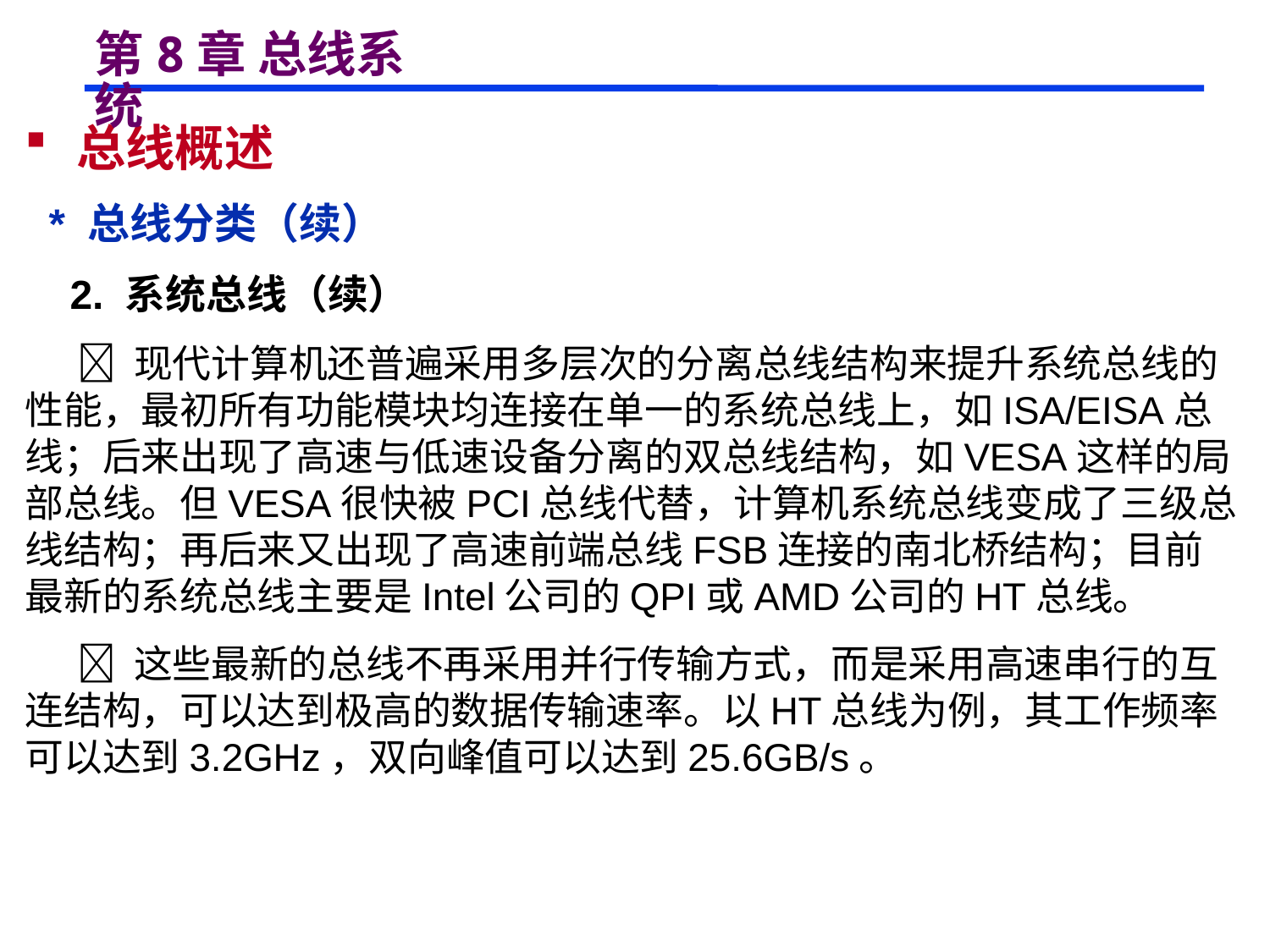

# 第8章 总线系统
 总线概述
  * 总线分类（续）
    2. 系统总线（续）
      • 现代计算机还普遍采用多层次的分离总线结构来提升系统总线的性能，最初所有功能模块均连接在单一的系统总线上，如ISA/EISA总线；后来出现了高速与低速设备分离的双总线结构，如VESA这样的局部总线。但VESA很快被PCI总线代替，计算机系统总线变成了三级总线结构；再后来又出现了高速前端总线FSB连接的南北桥结构；目前最新的系统总线主要是Intel公司的QPI或AMD公司的HT总线。
      • 这些最新的总线不再采用并行传输方式，而是采用高速串行的互连结构，可以达到极高的数据传输速率。以HT总线为例，其工作频率可以达到3.2GHz，双向峰值可以达到25.6GB/s。